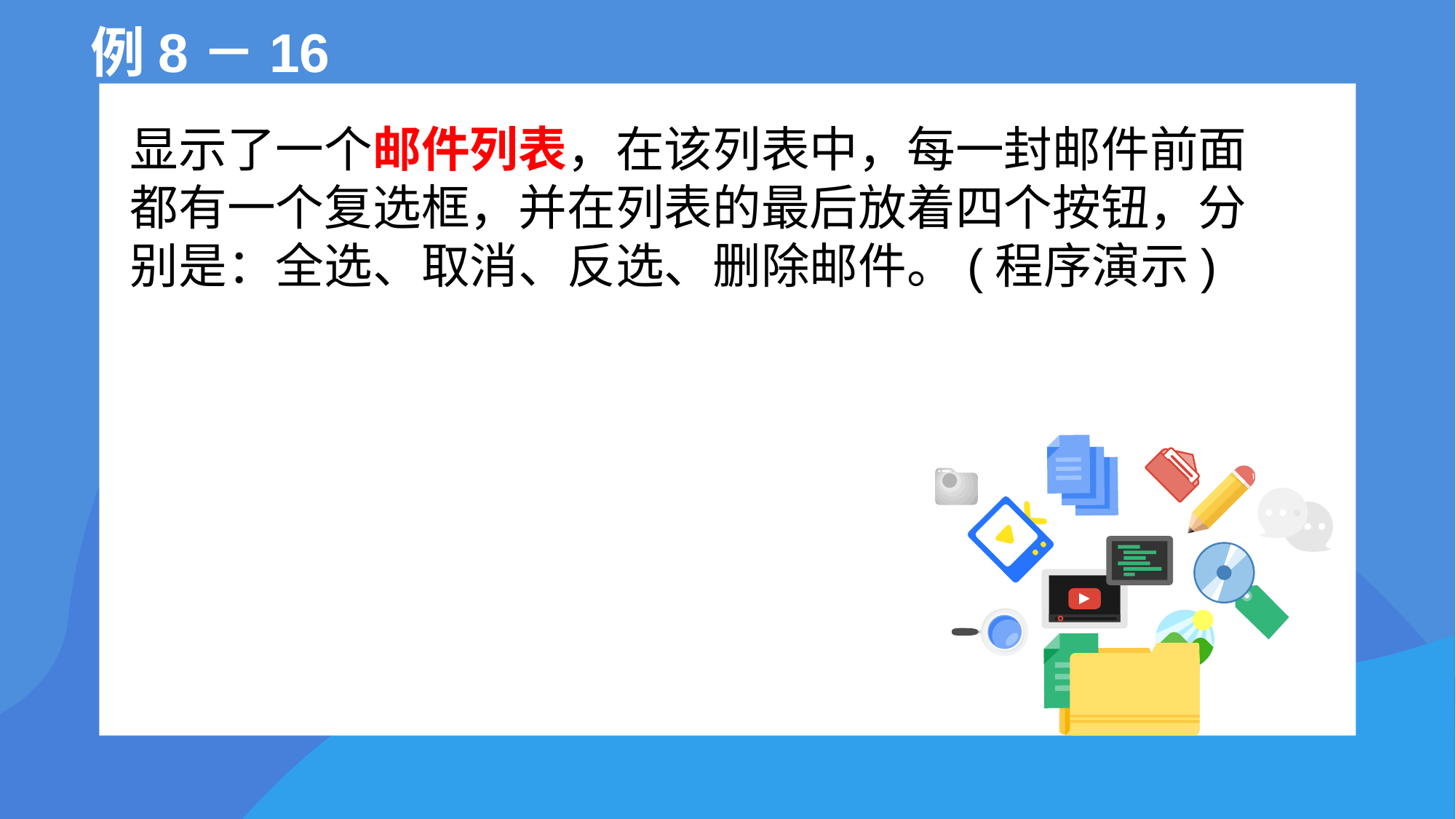

# 例8－16
显示了一个邮件列表，在该列表中，每一封邮件前面都有一个复选框，并在列表的最后放着四个按钮，分别是：全选、取消、反选、删除邮件。(程序演示)